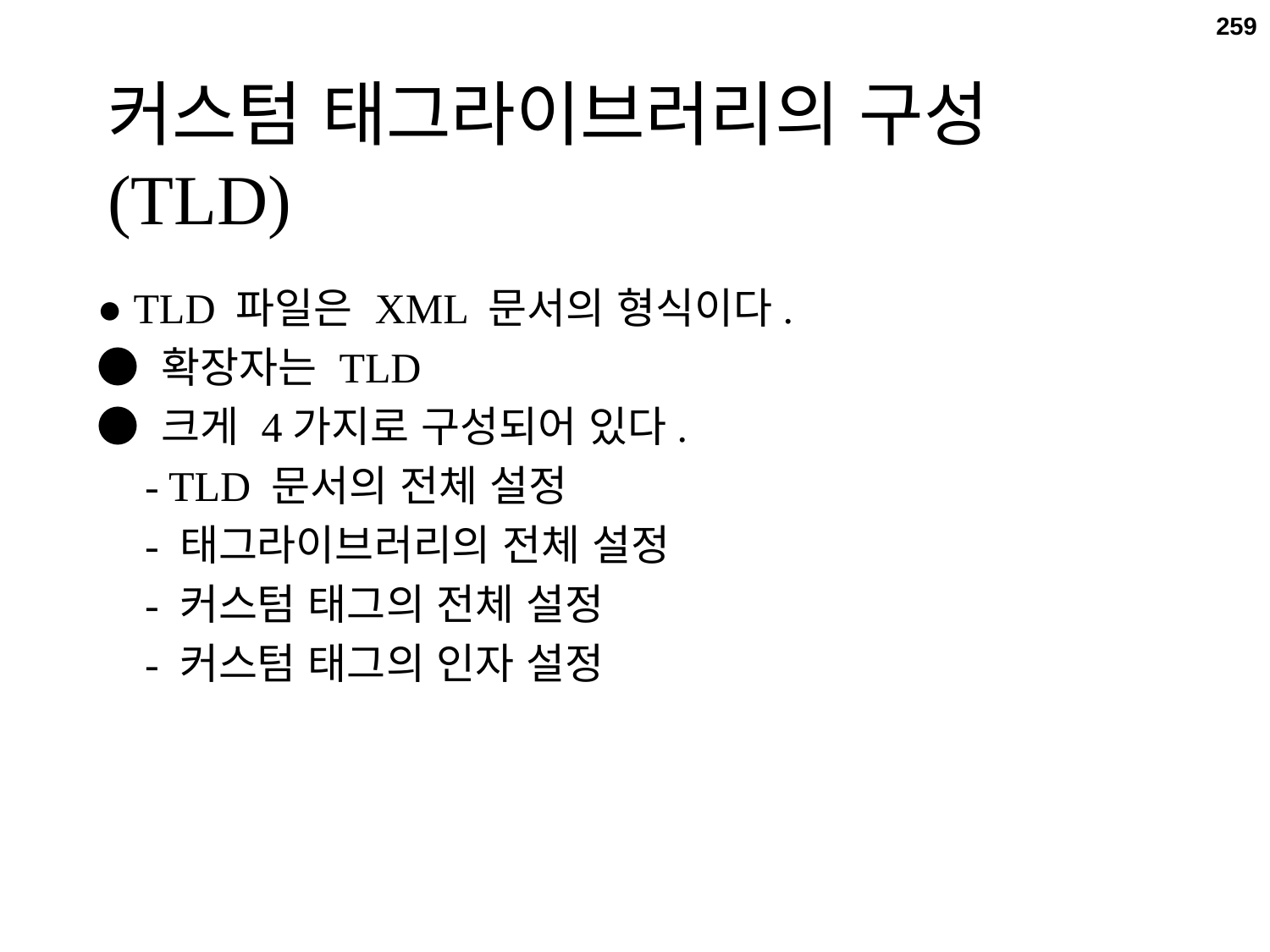

259
커스텀 태그라이브러리의 구성(TLD)
● TLD 파일은 XML 문서의 형식이다.
● 확장자는 TLD
● 크게 4가지로 구성되어 있다.
	- TLD 문서의 전체 설정
	- 태그라이브러리의 전체 설정
	- 커스텀 태그의 전체 설정
	- 커스텀 태그의 인자 설정